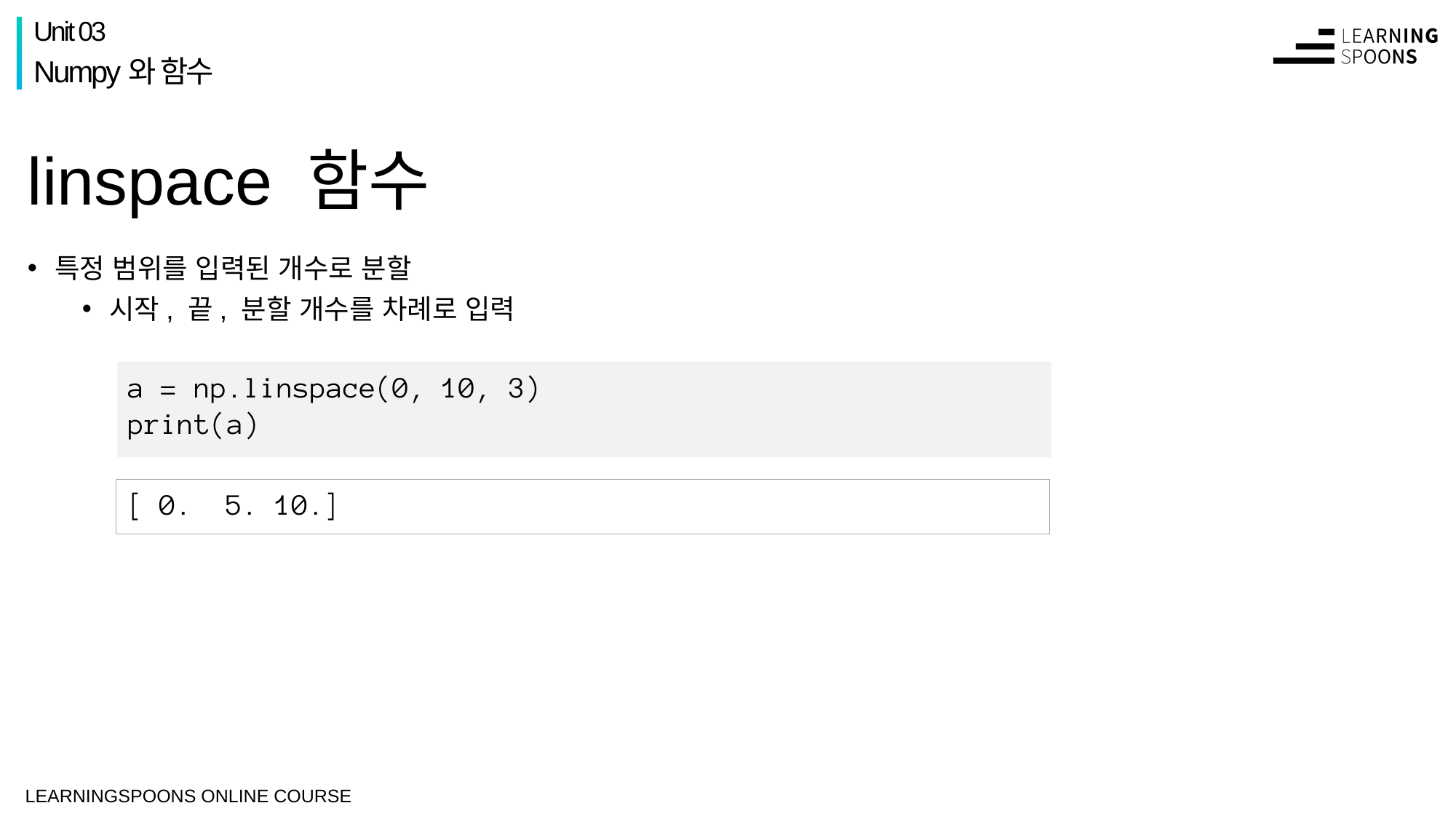

Unit 03
Numpy와 함수
# linspace 함수
특정 범위를 입력된 개수로 분할
시작, 끝, 분할 개수를 차례로 입력
a = np.linspace(0, 10, 3)
print(a)
[ 0.  5. 10.]